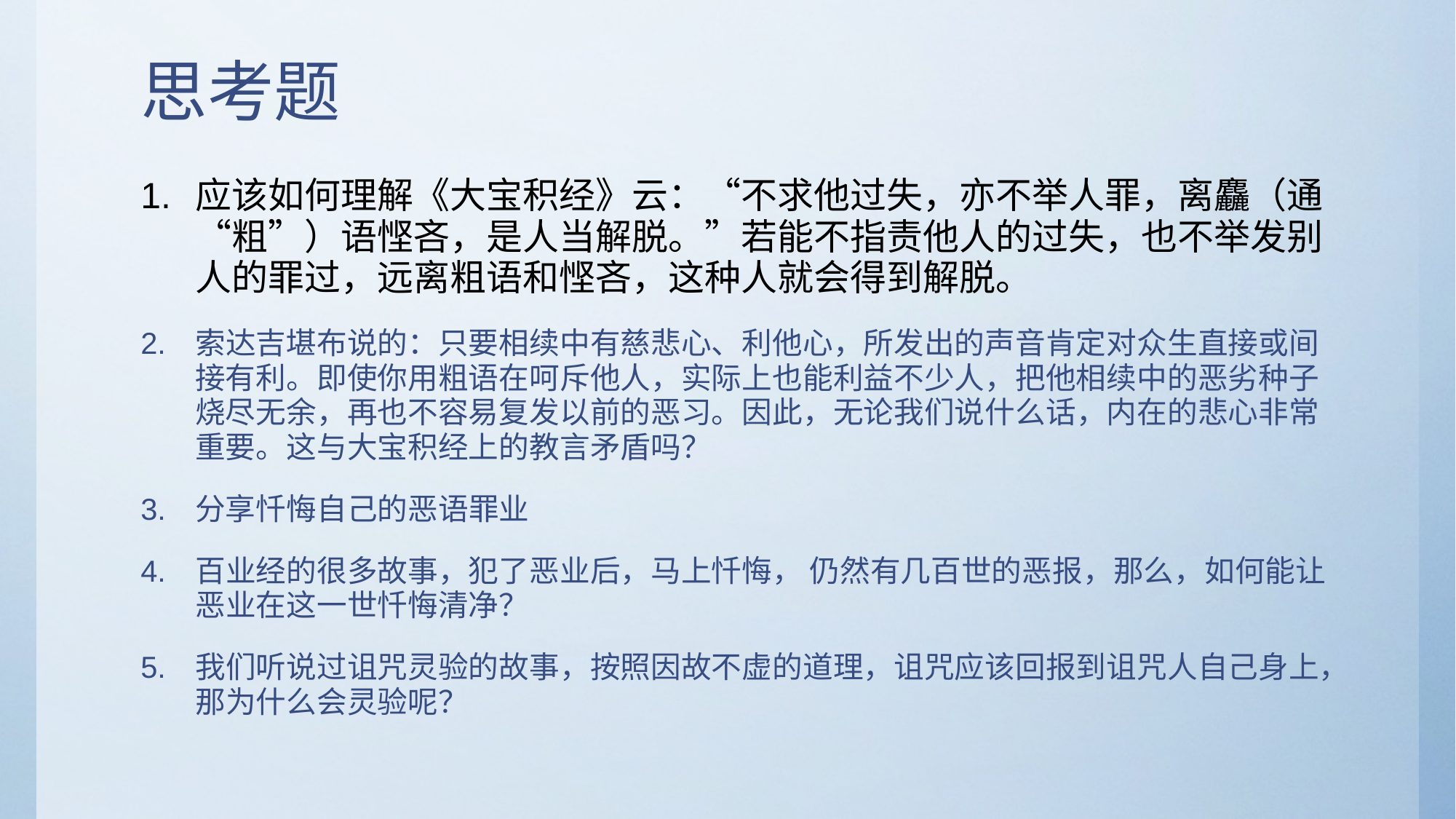

# 思考题
应该如何理解《大宝积经》云：“不求他过失，亦不举人罪，离麤（通“粗”）语悭吝，是人当解脱。”若能不指责他人的过失，也不举发别人的罪过，远离粗语和悭吝，这种人就会得到解脱。
索达吉堪布说的：只要相续中有慈悲心、利他心，所发出的声音肯定对众生直接或间接有利。即使你用粗语在呵斥他人，实际上也能利益不少人，把他相续中的恶劣种子烧尽无余，再也不容易复发以前的恶习。因此，无论我们说什么话，内在的悲心非常重要。这与大宝积经上的教言矛盾吗？
分享忏悔自己的恶语罪业
百业经的很多故事，犯了恶业后，马上忏悔， 仍然有几百世的恶报，那么，如何能让恶业在这一世忏悔清净？
我们听说过诅咒灵验的故事，按照因故不虚的道理，诅咒应该回报到诅咒人自己身上，那为什么会灵验呢？